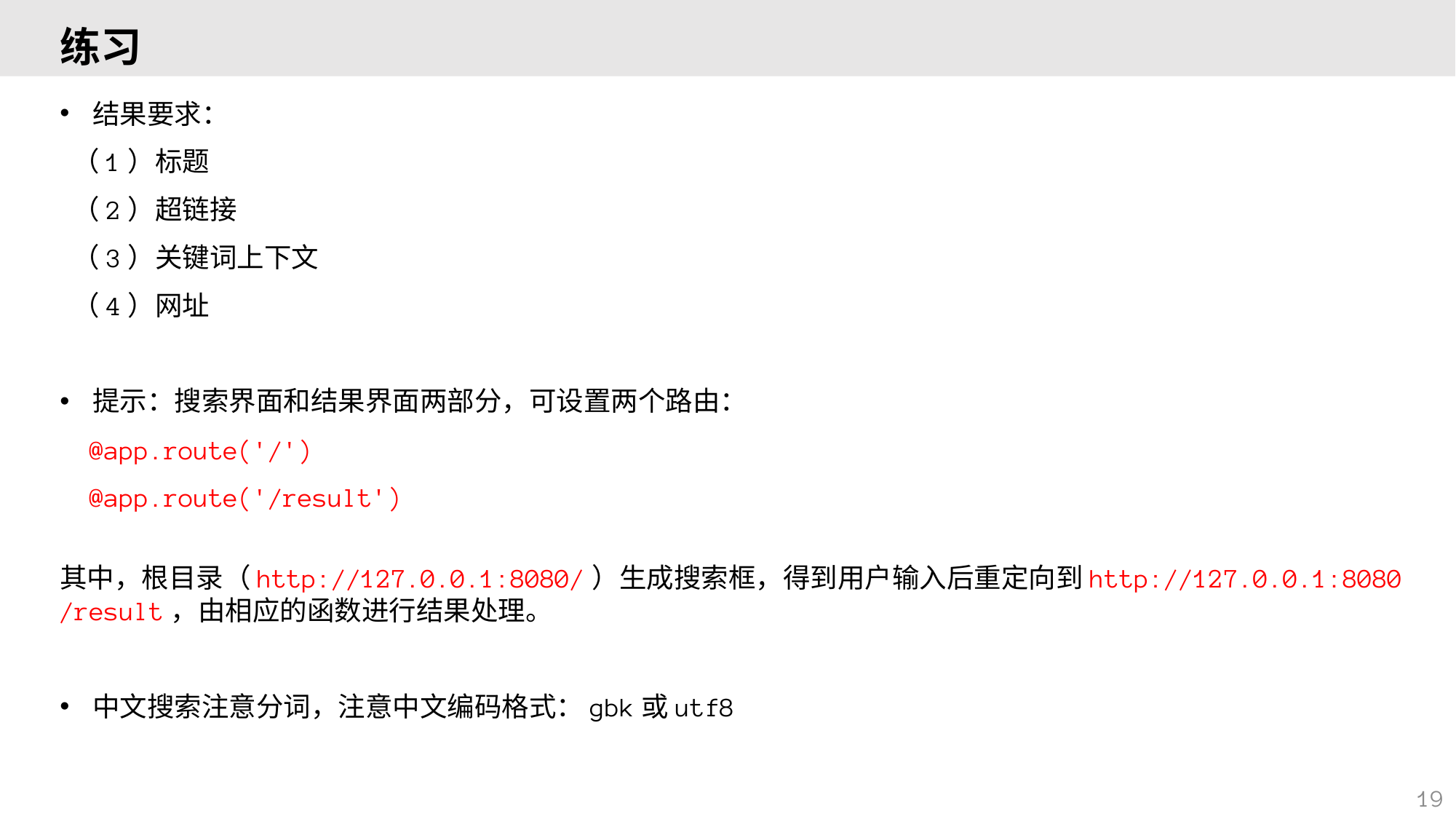

# 练习
结果要求：
 （1）标题
 （2）超链接
 （3）关键词上下文
 （4）网址

提示：搜索界面和结果界面两部分，可设置两个路由：
  @app.route('/')
  @app.route('/result')
  其中，根目录（http://127.0.0.1:8080/）生成搜索框，得到用户输入后重定向到http://127.0.0.1:8080/result，由相应的函数进行结果处理。

中文搜索注意分词，注意中文编码格式：gbk或utf8

19